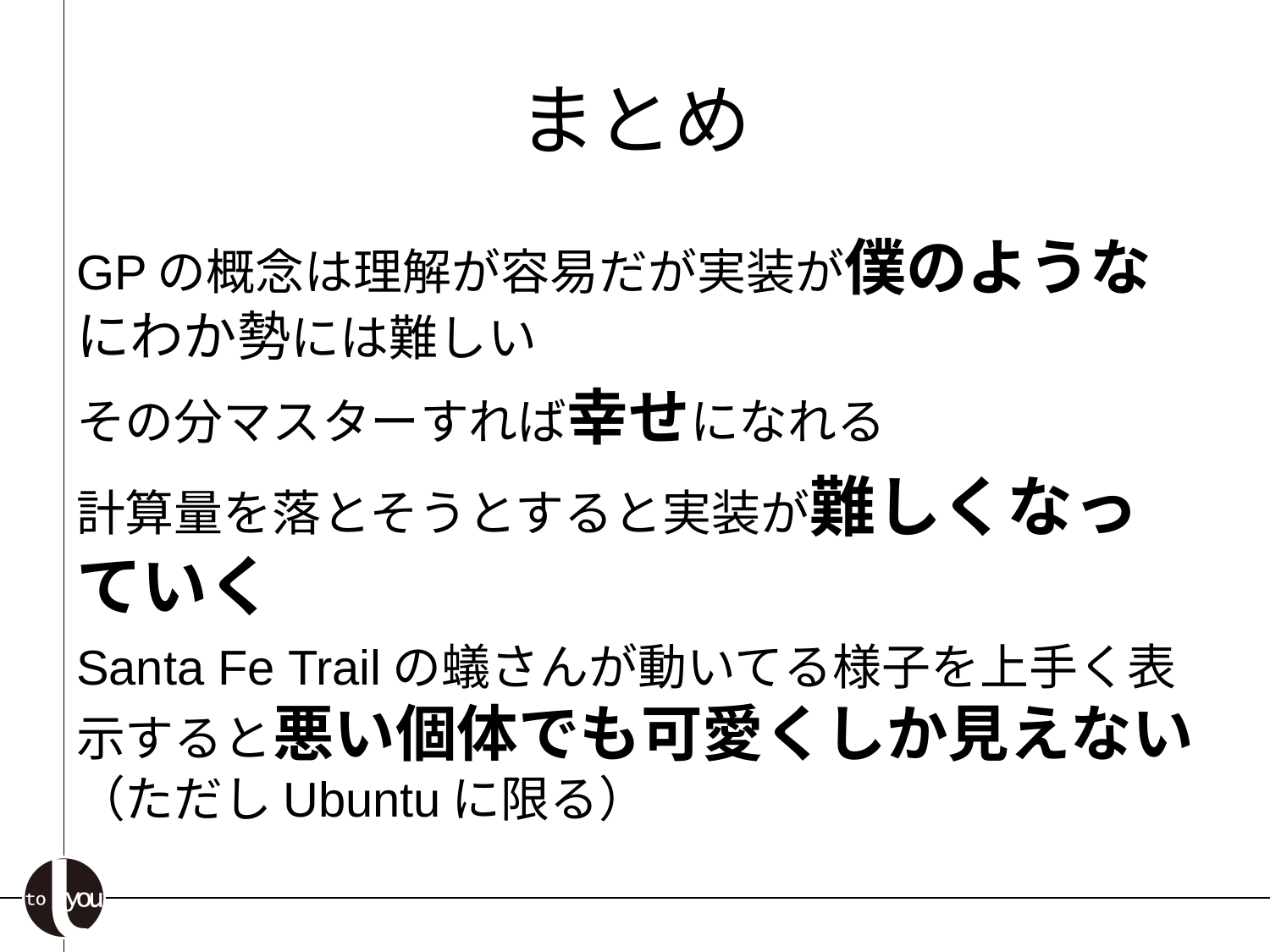

# まとめ
GPの概念は理解が容易だが実装が僕のようなにわか勢には難しい
その分マスターすれば幸せになれる
計算量を落とそうとすると実装が難しくなっていく
Santa Fe Trailの蟻さんが動いてる様子を上手く表示すると悪い個体でも可愛くしか見えない（ただしUbuntuに限る）